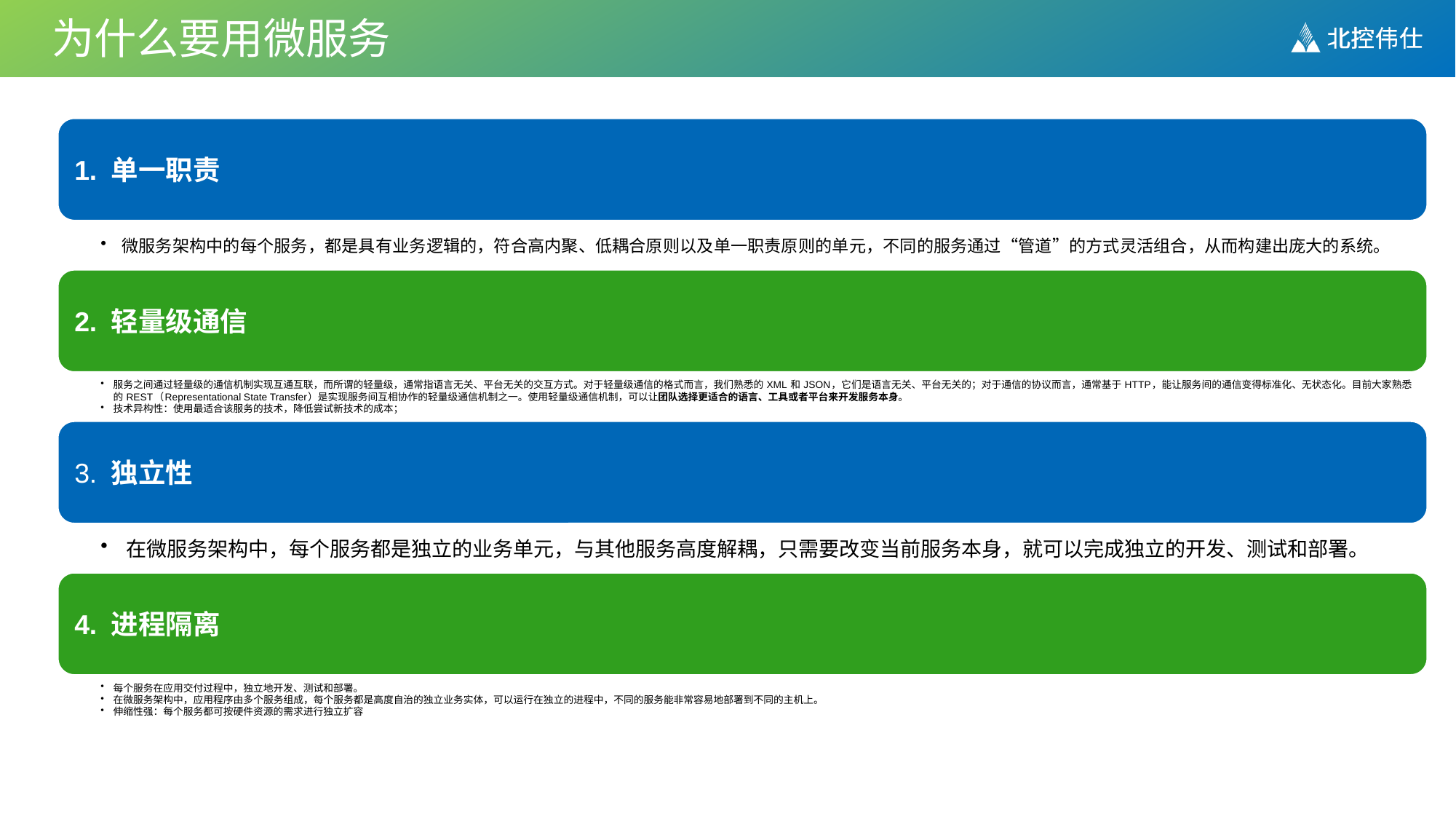

# 为什么要用微服务
1. 单一职责
2. 轻量级通信
3. 独立性
4. 进程隔离
微服务架构中的每个服务，都是具有业务逻辑的，符合高内聚、低耦合原则以及单一职责原则的单元，不同的服务通过“管道”的方式灵活组合，从而构建出庞大的系统。
服务之间通过轻量级的通信机制实现互通互联，而所谓的轻量级，通常指语言无关、平台无关的交互方式。对于轻量级通信的格式而言，我们熟悉的 XML 和 JSON，它们是语言无关、平台无关的；对于通信的协议而言，通常基于 HTTP，能让服务间的通信变得标准化、无状态化。目前大家熟悉的 REST（Representational State Transfer）是实现服务间互相协作的轻量级通信机制之一。使用轻量级通信机制，可以让团队选择更适合的语言、工具或者平台来开发服务本身。
在微服务架构中，每个服务都是独立的业务单元，与其他服务高度解耦，只需要改变当前服务本身，就可以完成独立的开发、测试和部署。
在微服务架构中，应用程序由多个服务组成，每个服务都是高度自治的独立业务实体，可以运行在独立的进程中，不同的服务能非常容易地部署到不同的主机上。
每个服务在应用交付过程中，独立地开发、测试和部署。
技术异构性：使用最适合该服务的技术，降低尝试新技术的成本；
伸缩性强：每个服务都可按硬件资源的需求进行独立扩容